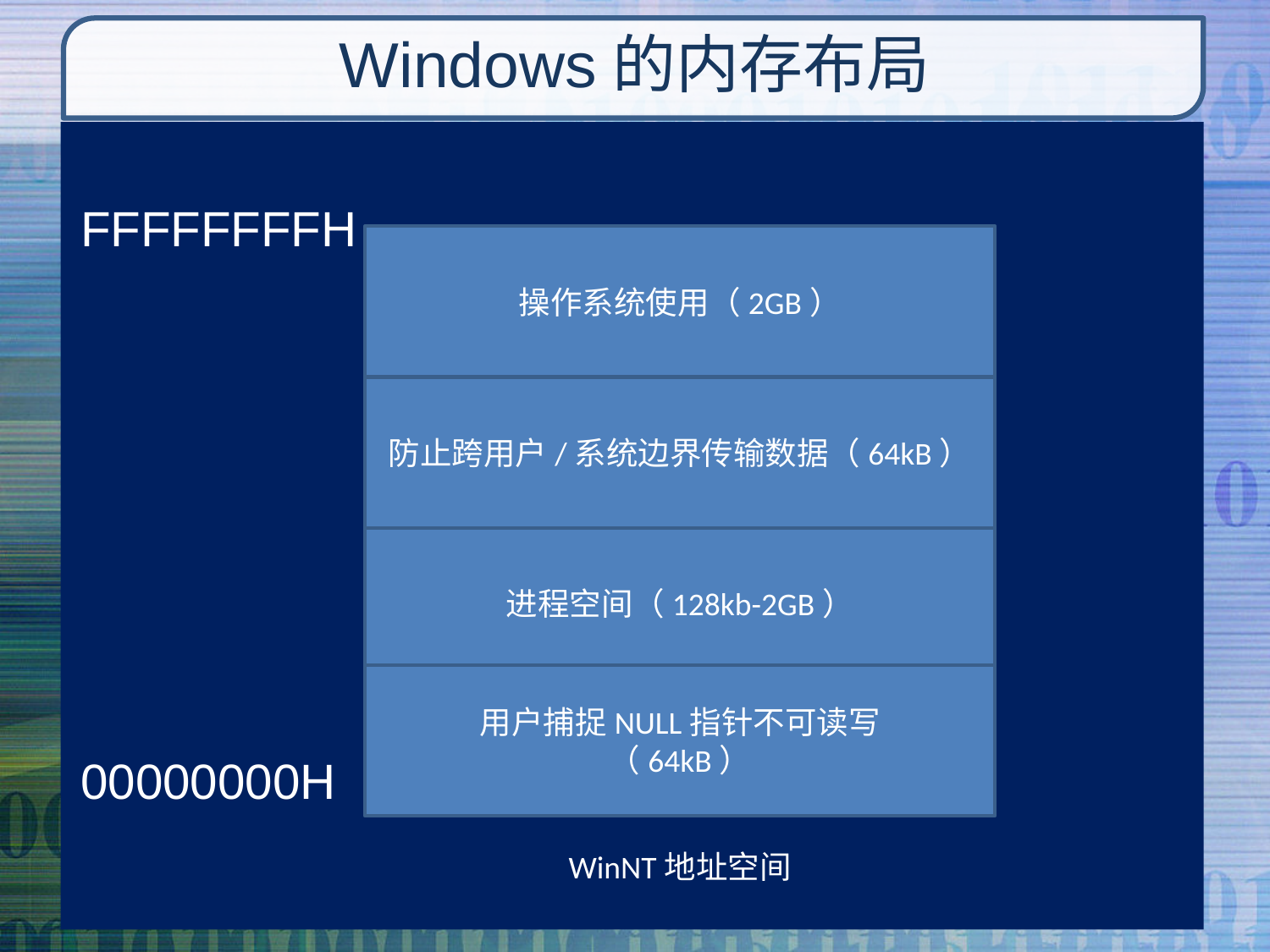

# Windows的内存布局

FFFFFFFFH

00000000H
操作系统使用（2GB）
防止跨用户/系统边界传输数据（64kB）
进程空间（128kb-2GB）
用户捕捉NULL指针不可读写
（64kB）
WinNT地址空间